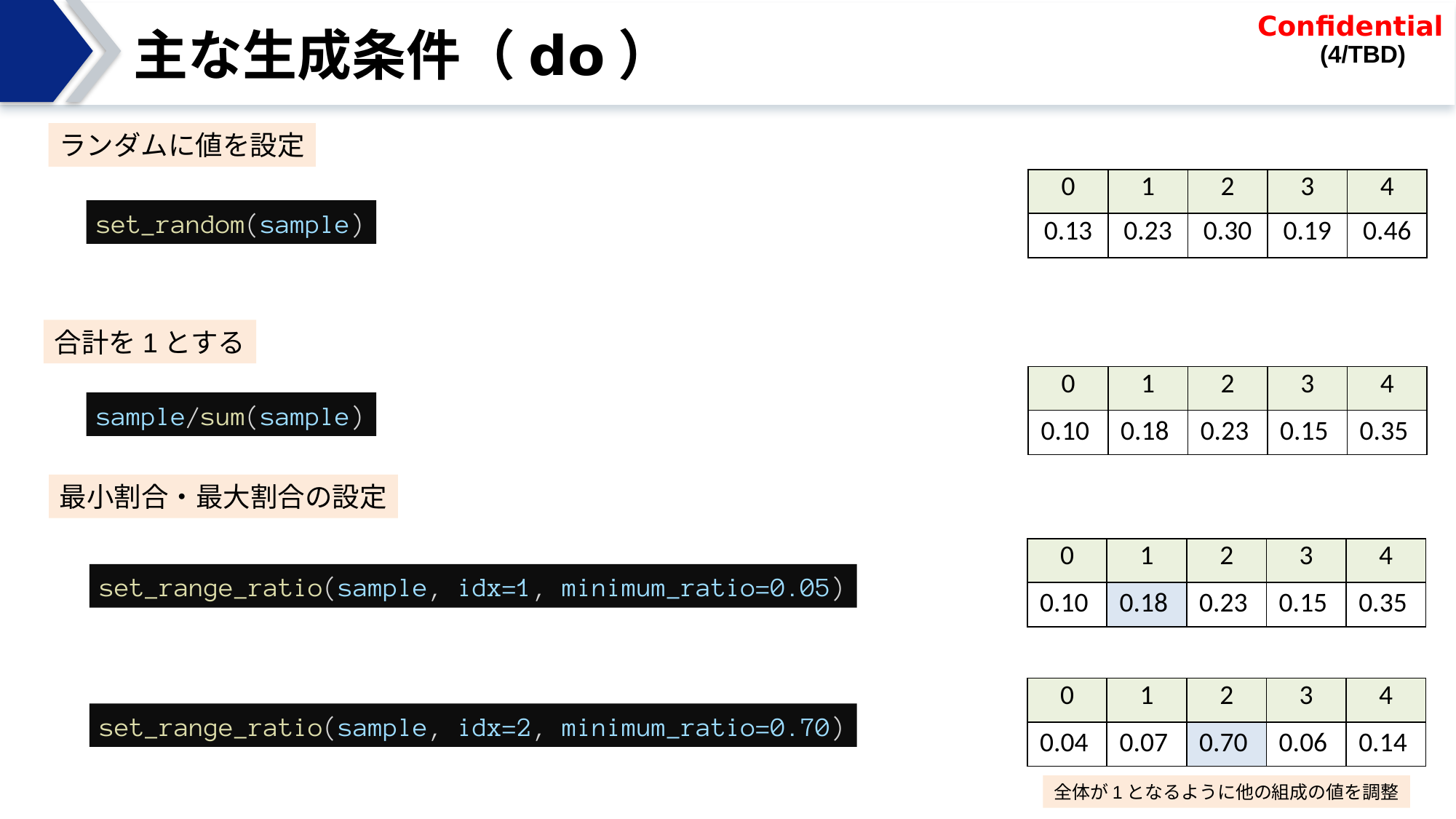

# 主な生成条件（do）
ランダムに値を設定
| 0 | 1 | 2 | 3 | 4 |
| --- | --- | --- | --- | --- |
| 0.13 | 0.23 | 0.30 | 0.19 | 0.46 |
set_random(sample)
合計を1とする
| 0 | 1 | 2 | 3 | 4 |
| --- | --- | --- | --- | --- |
| 0.10 | 0.18 | 0.23 | 0.15 | 0.35 |
sample/sum(sample)
最小割合・最大割合の設定
| 0 | 1 | 2 | 3 | 4 |
| --- | --- | --- | --- | --- |
| 0.10 | 0.18 | 0.23 | 0.15 | 0.35 |
set_range_ratio(sample, idx=1, minimum_ratio=0.05)
| 0 | 1 | 2 | 3 | 4 |
| --- | --- | --- | --- | --- |
| 0.04 | 0.07 | 0.70 | 0.06 | 0.14 |
set_range_ratio(sample, idx=2, minimum_ratio=0.70)
全体が1となるように他の組成の値を調整